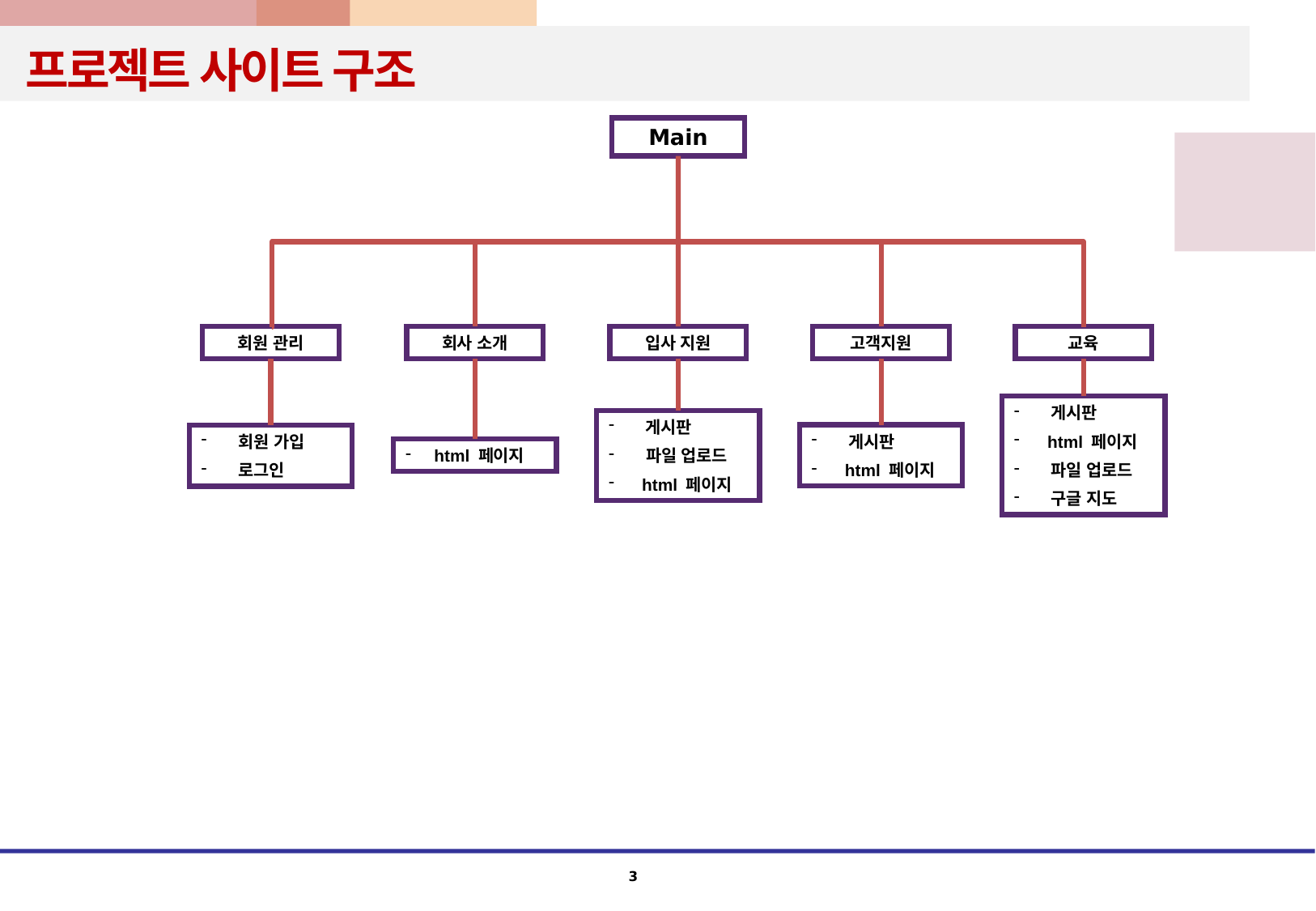

프로젝트 사이트 구조
Main
회원 관리
회사 소개
입사 지원
고객지원
교육
 게시판
 html 페이지
 파일 업로드
 구글 지도
 게시판
 파일 업로드
 html 페이지
 게시판
 html 페이지
 회원 가입
 로그인
html 페이지